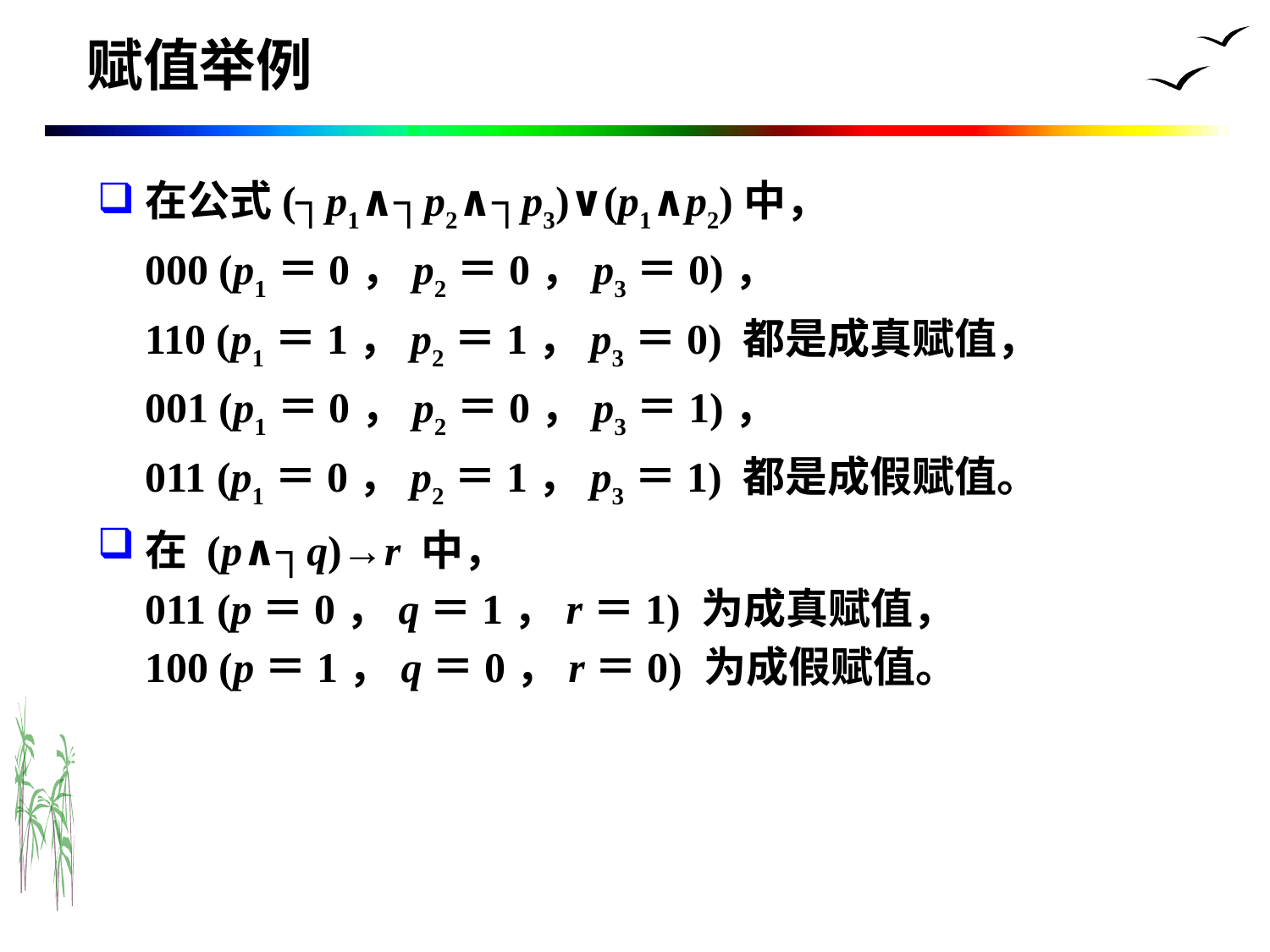

# 赋值举例
在公式(┐p1∧┐p2∧┐p3)∨(p1∧p2)中，
000 (p1＝0，p2＝0，p3＝0)，
110 (p1＝1，p2＝1，p3＝0) 都是成真赋值，
001 (p1＝0，p2＝0，p3＝1)，
011 (p1＝0，p2＝1，p3＝1) 都是成假赋值。
在 (p∧┐q)→r 中，
011 (p＝0，q＝1，r＝1) 为成真赋值，
100 (p＝1，q＝0，r＝0) 为成假赋值。